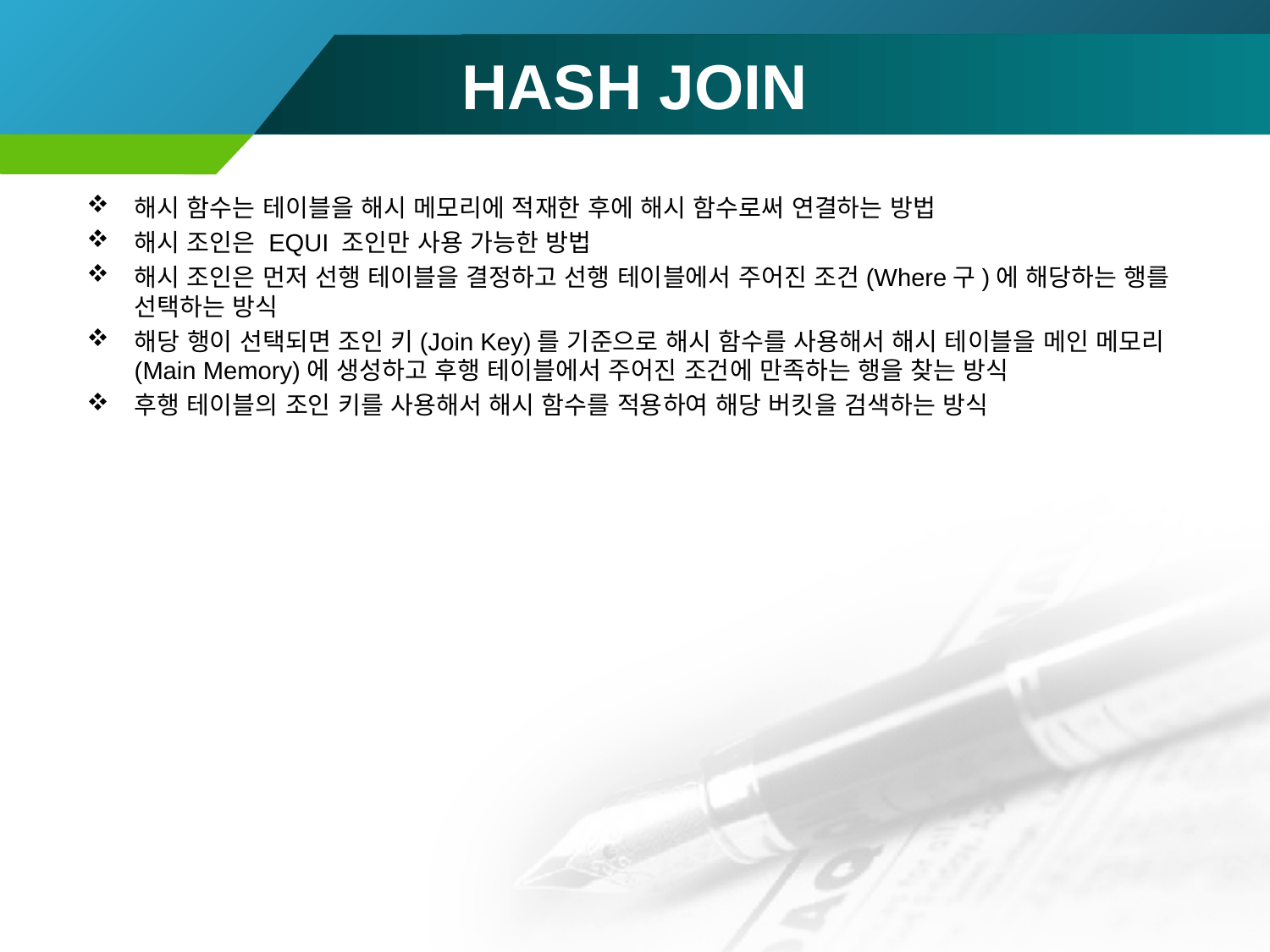

# HASH JOIN
해시 함수는 테이블을 해시 메모리에 적재한 후에 해시 함수로써 연결하는 방법
해시 조인은 EQUI 조인만 사용 가능한 방법
해시 조인은 먼저 선행 테이블을 결정하고 선행 테이블에서 주어진 조건(Where구)에 해당하는 행를 선택하는 방식
해당 행이 선택되면 조인 키(Join Key)를 기준으로 해시 함수를 사용해서 해시 테이블을 메인 메모리(Main Memory)에 생성하고 후행 테이블에서 주어진 조건에 만족하는 행을 찾는 방식
후행 테이블의 조인 키를 사용해서 해시 함수를 적용하여 해당 버킷을 검색하는 방식